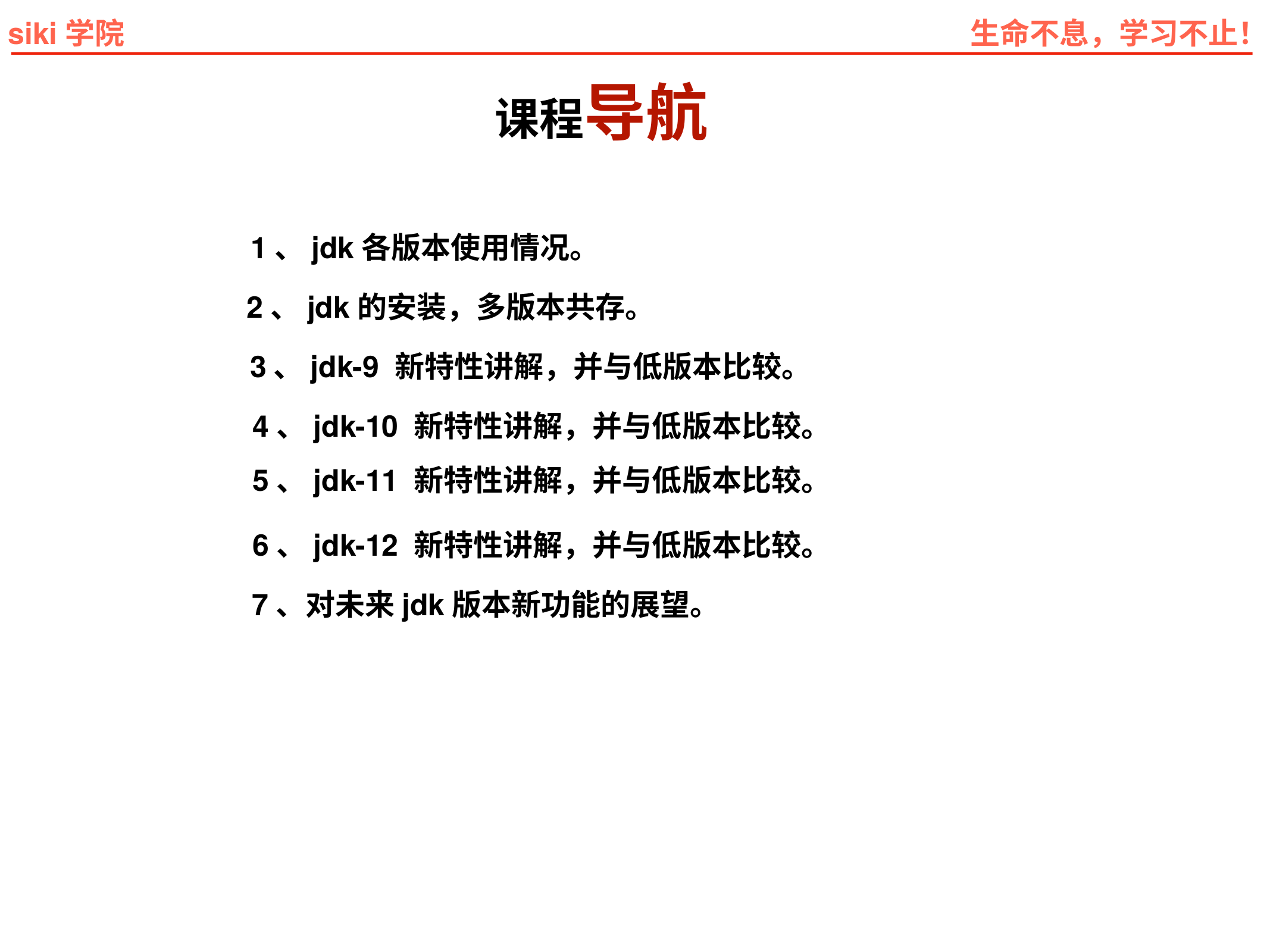

课程导航
1、jdk各版本使用情况。
2、jdk的安装，多版本共存。
3、jdk-9 新特性讲解，并与低版本比较。
4、jdk-10 新特性讲解，并与低版本比较。
5、jdk-11 新特性讲解，并与低版本比较。
6、jdk-12 新特性讲解，并与低版本比较。
7、对未来jdk版本新功能的展望。